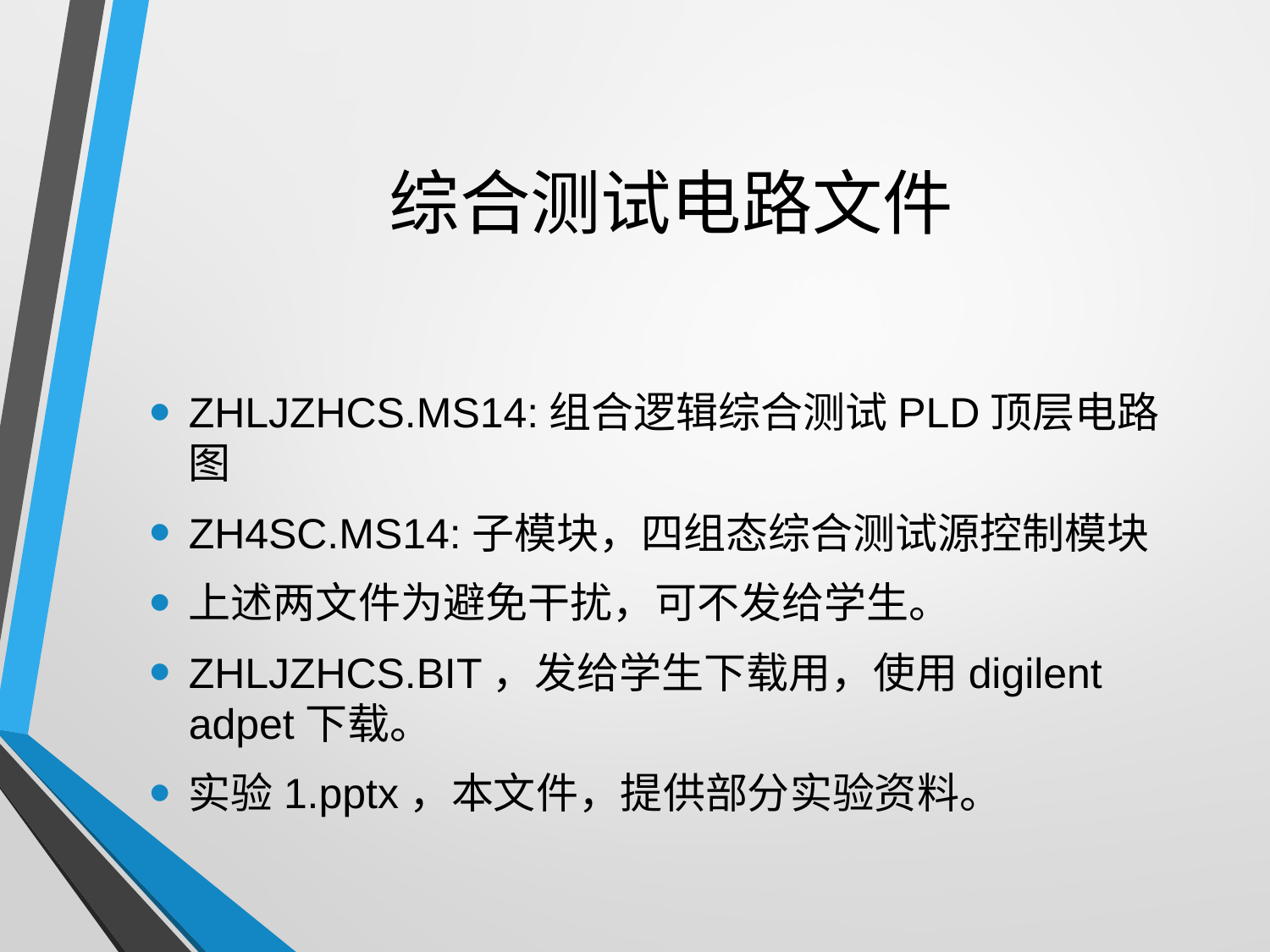

# 综合测试电路文件
ZHLJZHCS.MS14:组合逻辑综合测试PLD顶层电路图
ZH4SC.MS14:子模块，四组态综合测试源控制模块
上述两文件为避免干扰，可不发给学生。
ZHLJZHCS.BIT，发给学生下载用，使用digilent adpet下载。
实验1.pptx，本文件，提供部分实验资料。